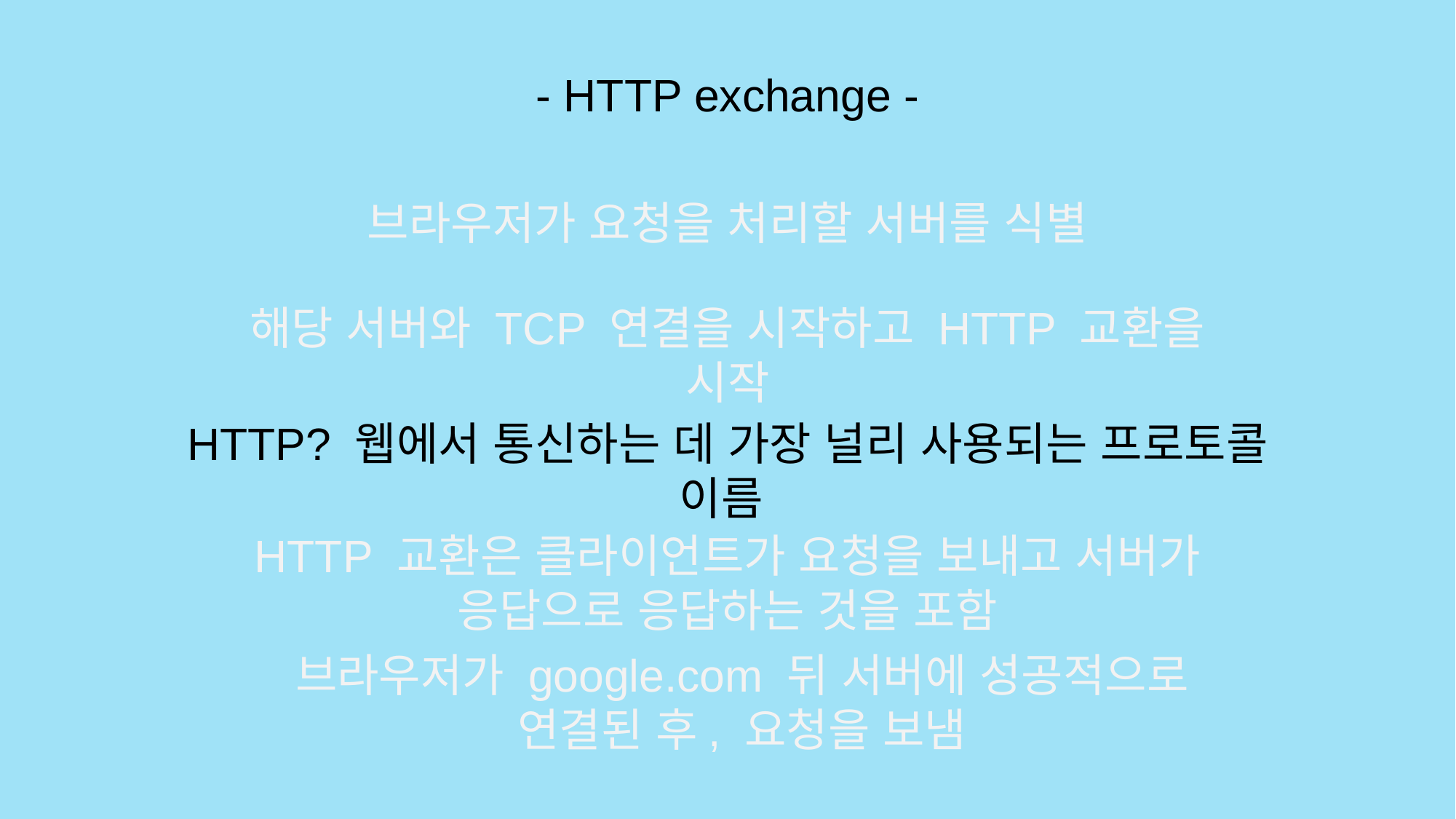

- HTTP exchange -
브라우저가 요청을 처리할 서버를 식별
해당 서버와 TCP 연결을 시작하고 HTTP 교환을 시작
HTTP? 웹에서 통신하는 데 가장 널리 사용되는 프로토콜 이름
HTTP 교환은 클라이언트가 요청을 보내고 서버가 응답으로 응답하는 것을 포함
브라우저가 google.com 뒤 서버에 성공적으로 연결된 후, 요청을 보냄